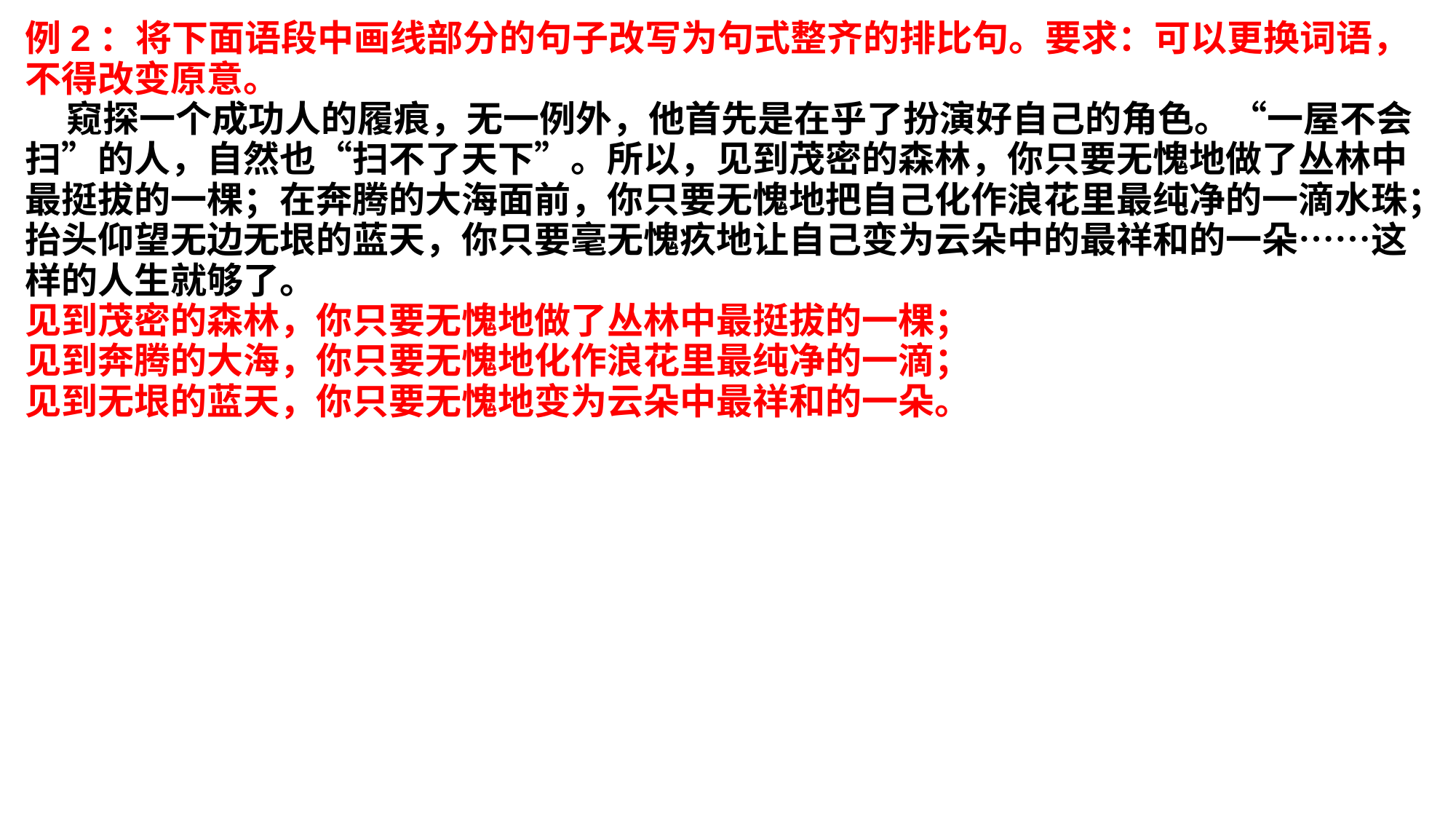

例2：将下面语段中画线部分的句子改写为句式整齐的排比句。要求：可以更换词语，不得改变原意。
    窥探一个成功人的履痕，无一例外，他首先是在乎了扮演好自己的角色。“一屋不会扫”的人，自然也“扫不了天下”。所以，见到茂密的森林，你只要无愧地做了丛林中最挺拔的一棵；在奔腾的大海面前，你只要无愧地把自己化作浪花里最纯净的一滴水珠；抬头仰望无边无垠的蓝天，你只要毫无愧疚地让自己变为云朵中的最祥和的一朵……这样的人生就够了。
见到茂密的森林，你只要无愧地做了丛林中最挺拔的一棵；
见到奔腾的大海，你只要无愧地化作浪花里最纯净的一滴；
见到无垠的蓝天，你只要无愧地变为云朵中最祥和的一朵。